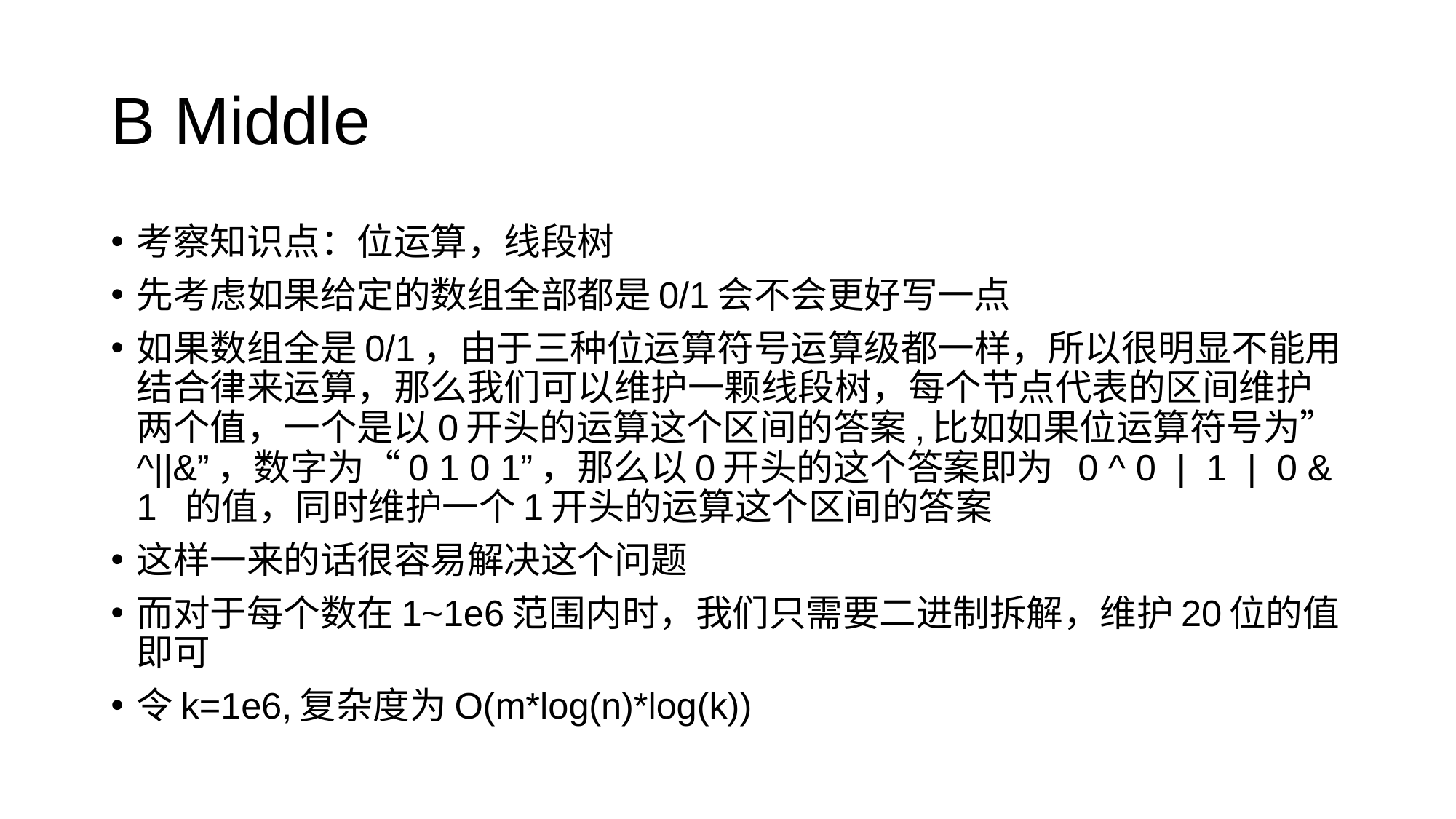

# B Middle
考察知识点：位运算，线段树
先考虑如果给定的数组全部都是0/1会不会更好写一点
如果数组全是0/1，由于三种位运算符号运算级都一样，所以很明显不能用结合律来运算，那么我们可以维护一颗线段树，每个节点代表的区间维护两个值，一个是以0开头的运算这个区间的答案,比如如果位运算符号为”^||&”，数字为“0 1 0 1”，那么以0开头的这个答案即为  0 ^ 0  |  1  |  0 & 1  的值，同时维护一个1开头的运算这个区间的答案
这样一来的话很容易解决这个问题
而对于每个数在1~1e6范围内时，我们只需要二进制拆解，维护20位的值即可
令k=1e6,复杂度为O(m*log(n)*log(k))